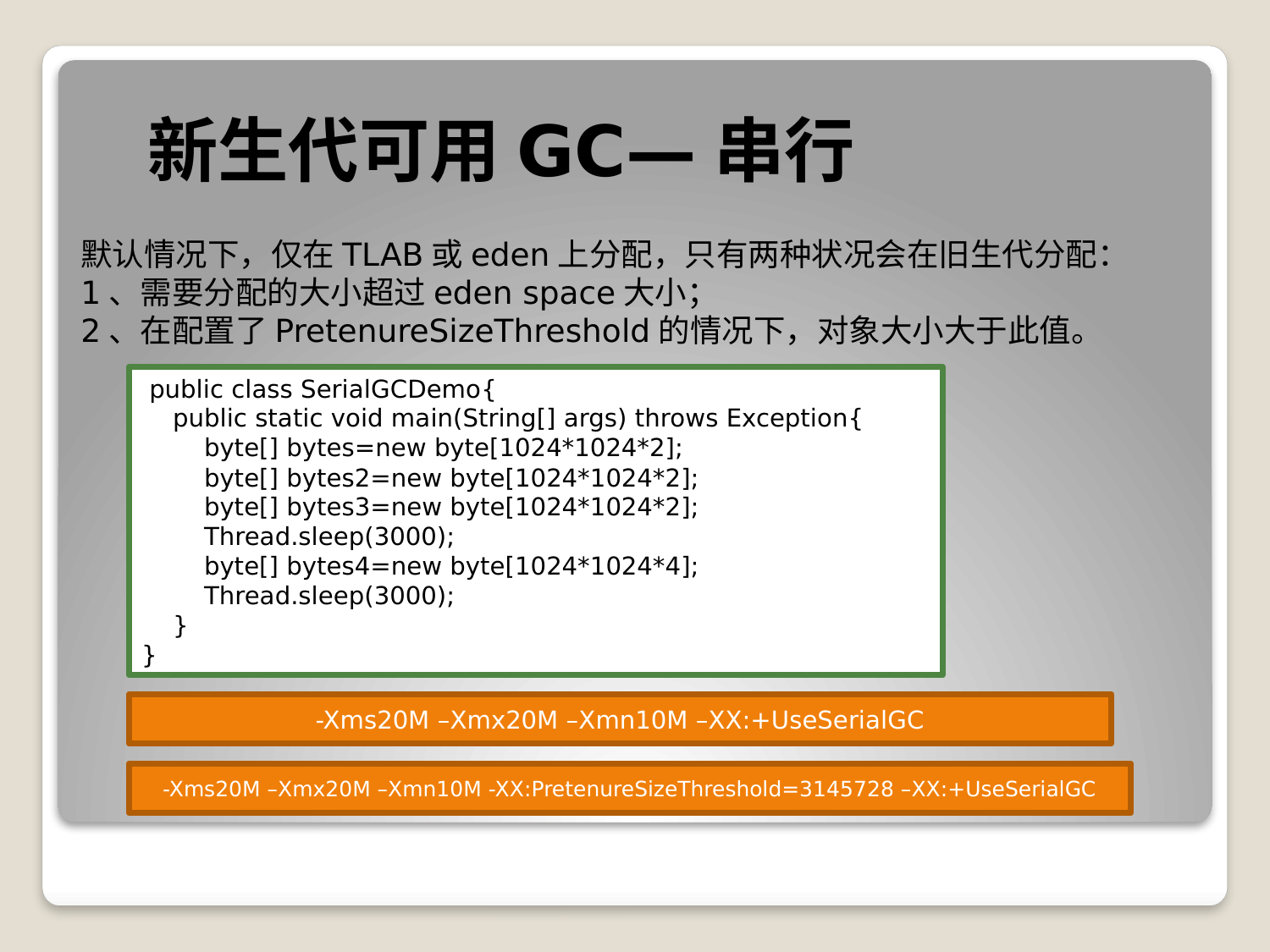

新生代可用GC—串行
默认情况下，仅在TLAB或eden上分配，只有两种状况会在旧生代分配：
1、需要分配的大小超过eden space大小；
2、在配置了PretenureSizeThreshold的情况下，对象大小大于此值。
 public class SerialGCDemo{
    public static void main(String[] args) throws Exception{
        byte[] bytes=new byte[1024*1024*2];
        byte[] bytes2=new byte[1024*1024*2];
        byte[] bytes3=new byte[1024*1024*2];
        Thread.sleep(3000);
        byte[] bytes4=new byte[1024*1024*4];
        Thread.sleep(3000);
    }
}
-Xms20M –Xmx20M –Xmn10M –XX:+UseSerialGC
-Xms20M –Xmx20M –Xmn10M -XX:PretenureSizeThreshold=3145728 –XX:+UseSerialGC